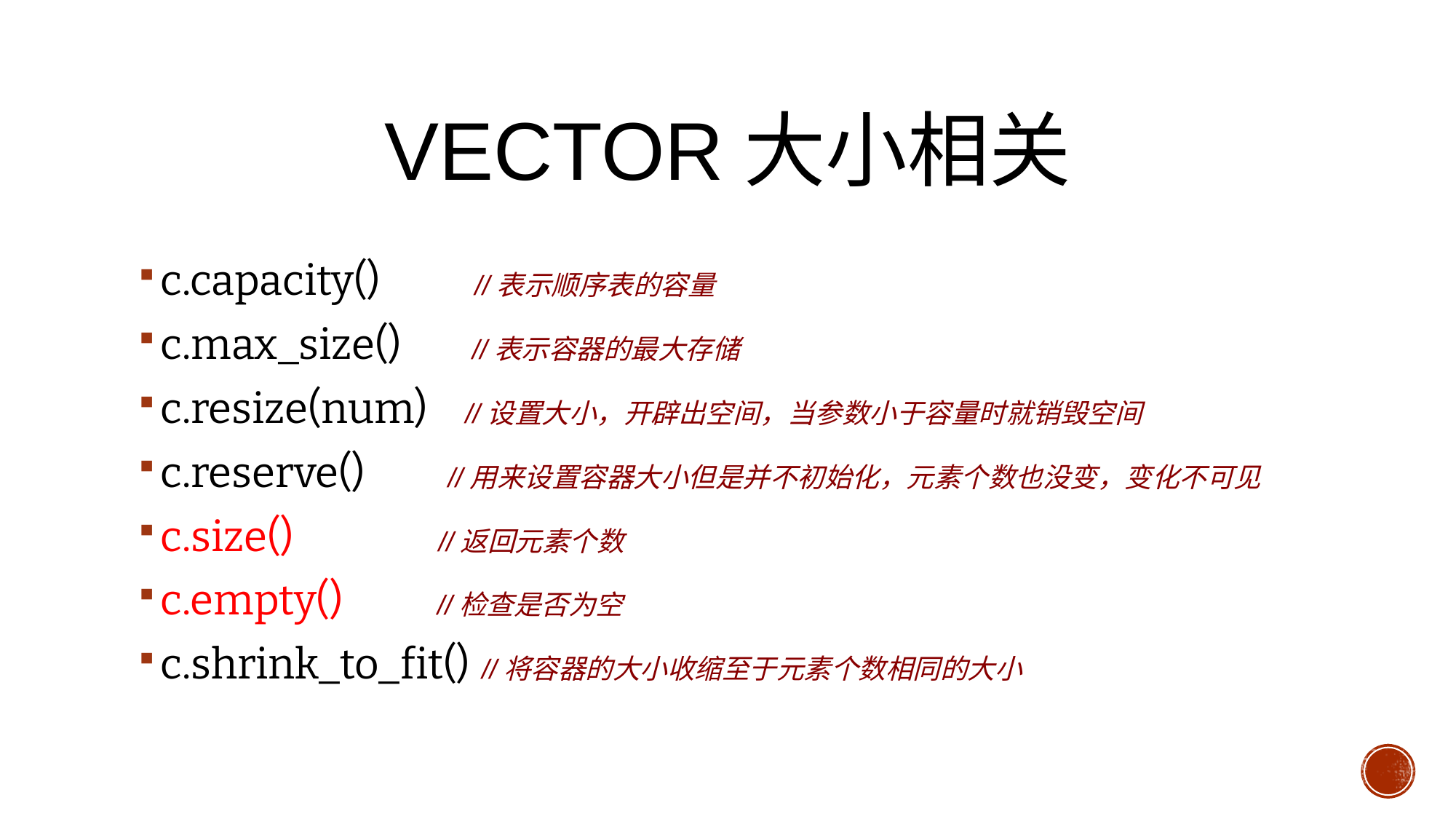

# Vector大小相关
c.capacity()        //表示顺序表的容量
c.max_size()      //表示容器的最大存储
c.resize(num)    //设置大小，开辟出空间，当参数小于容量时就销毁空间
c.reserve()       //用来设置容器大小但是并不初始化，元素个数也没变，变化不可见
c.size()                   //返回元素个数
c.empty()        //检查是否为空
c.shrink_to_fit() //将容器的大小收缩至于元素个数相同的大小